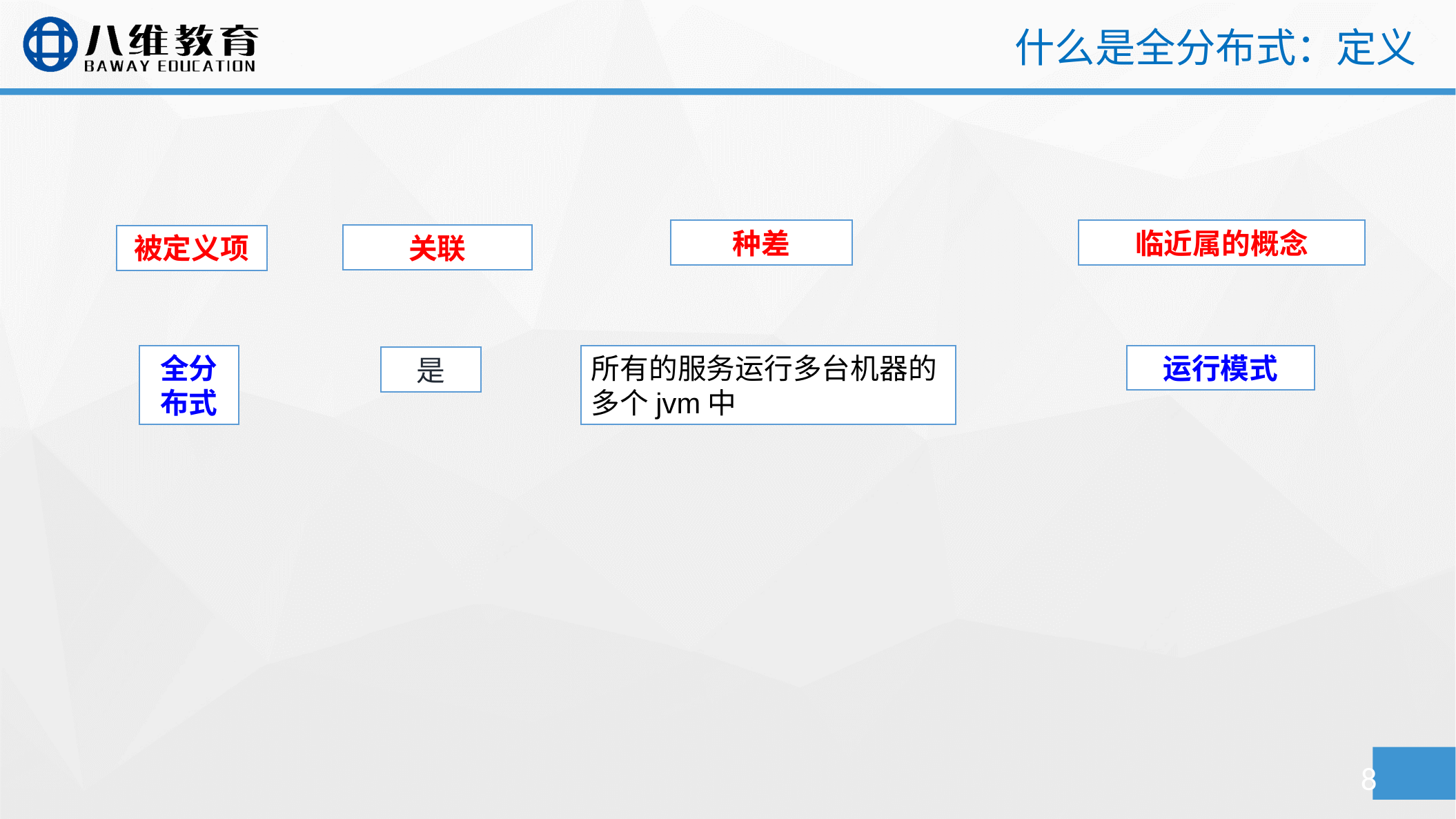

什么是全分布式：定义
临近属的概念
种差
关联
被定义项
全分布式
所有的服务运行多台机器的多个jvm中
运行模式
是